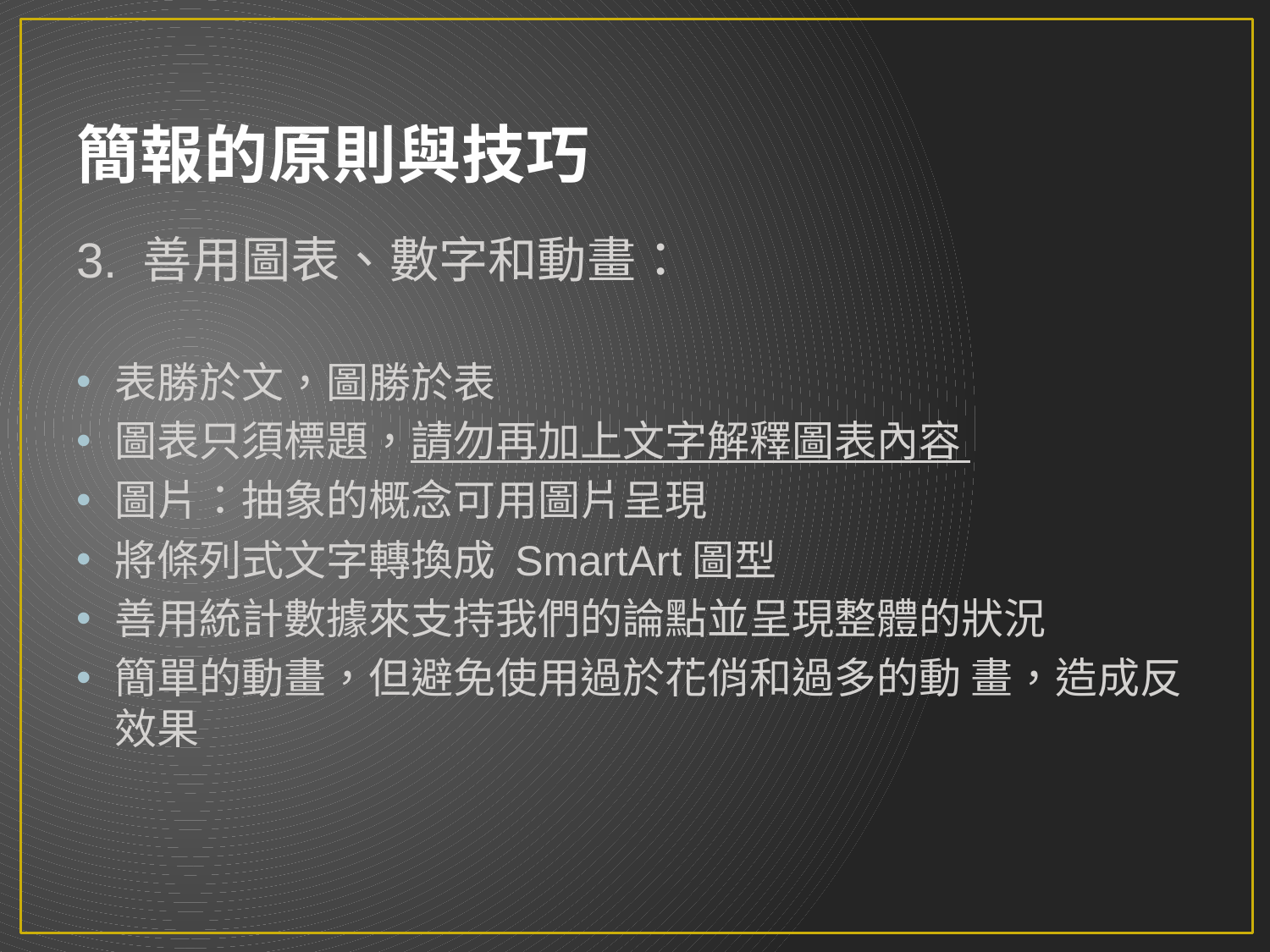

# 簡報的原則與技巧
3. 善用圖表、數字和動畫：

表勝於文，圖勝於表
圖表只須標題，請勿再加上文字解釋圖表內容
圖片：抽象的概念可用圖片呈現
將條列式文字轉換成 SmartArt圖型
善用統計數據來支持我們的論點並呈現整體的狀況
簡單的動畫，但避免使用過於花俏和過多的動 畫，造成反效果